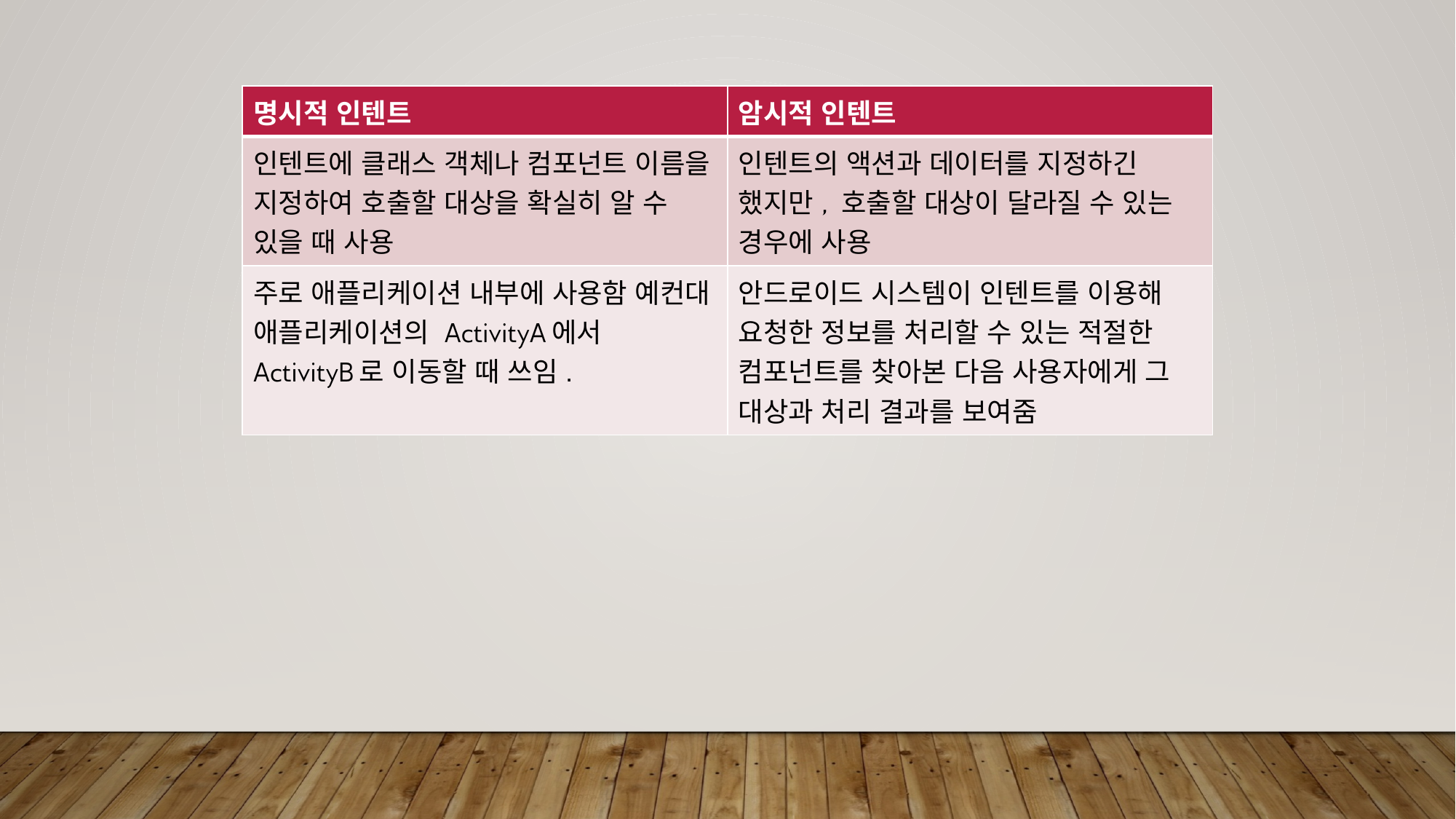

| 명시적 인텐트 | 암시적 인텐트 |
| --- | --- |
| 인텐트에 클래스 객체나 컴포넌트 이름을 지정하여 호출할 대상을 확실히 알 수 있을 때 사용 | 인텐트의 액션과 데이터를 지정하긴 했지만, 호출할 대상이 달라질 수 있는 경우에 사용 |
| 주로 애플리케이션 내부에 사용함 예컨대 애플리케이션의 ActivityA에서 ActivityB로 이동할 때 쓰임. | 안드로이드 시스템이 인텐트를 이용해 요청한 정보를 처리할 수 있는 적절한 컴포넌트를 찾아본 다음 사용자에게 그 대상과 처리 결과를 보여줌 |